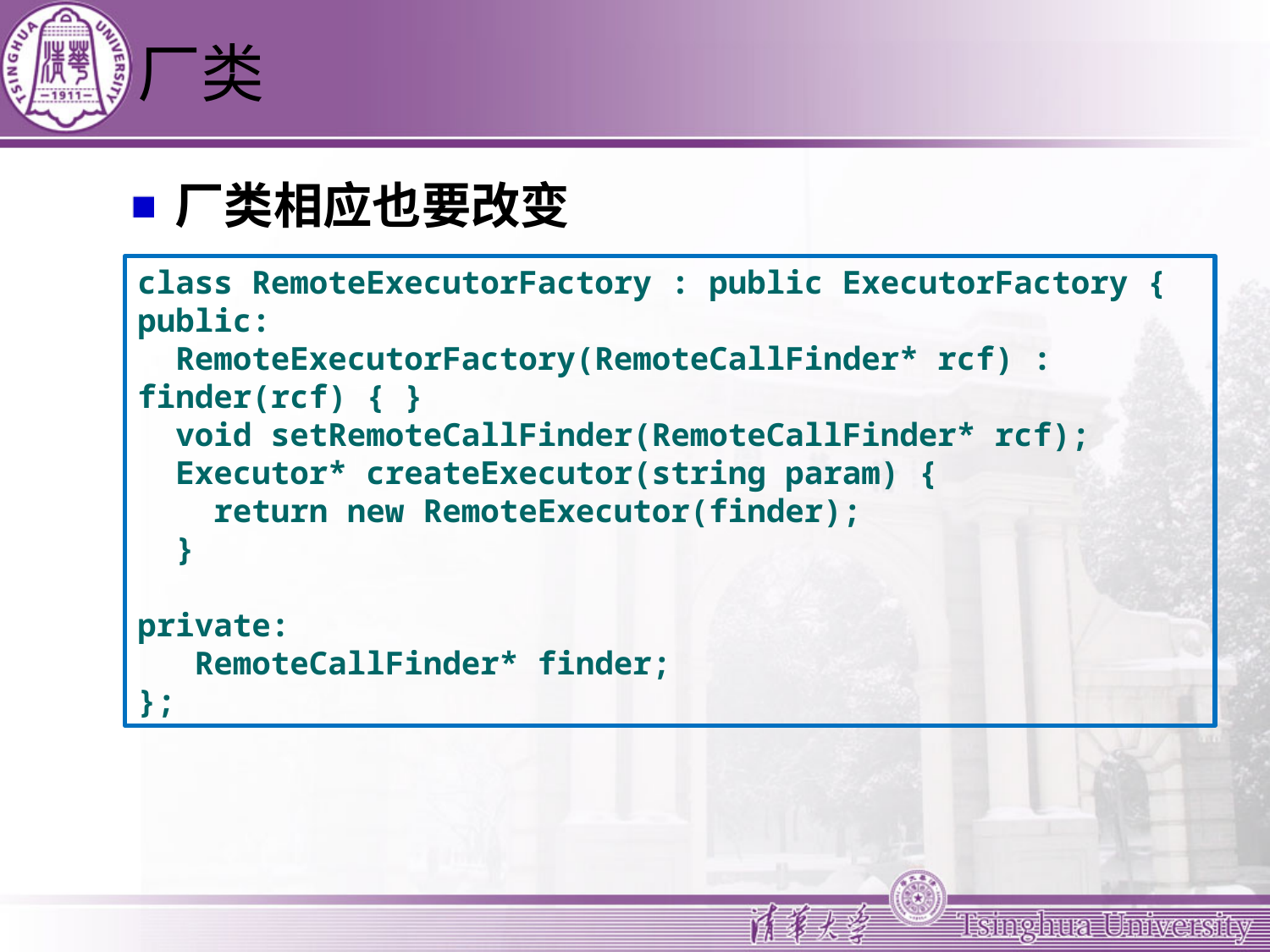

# 厂类
厂类相应也要改变
class RemoteExecutorFactory : public ExecutorFactory {
public:
  RemoteExecutorFactory(RemoteCallFinder* rcf) : finder(rcf) { }
  void setRemoteCallFinder(RemoteCallFinder* rcf);
  Executor* createExecutor(string param) {
    return new RemoteExecutor(finder);
  }

private:
   RemoteCallFinder* finder;
};